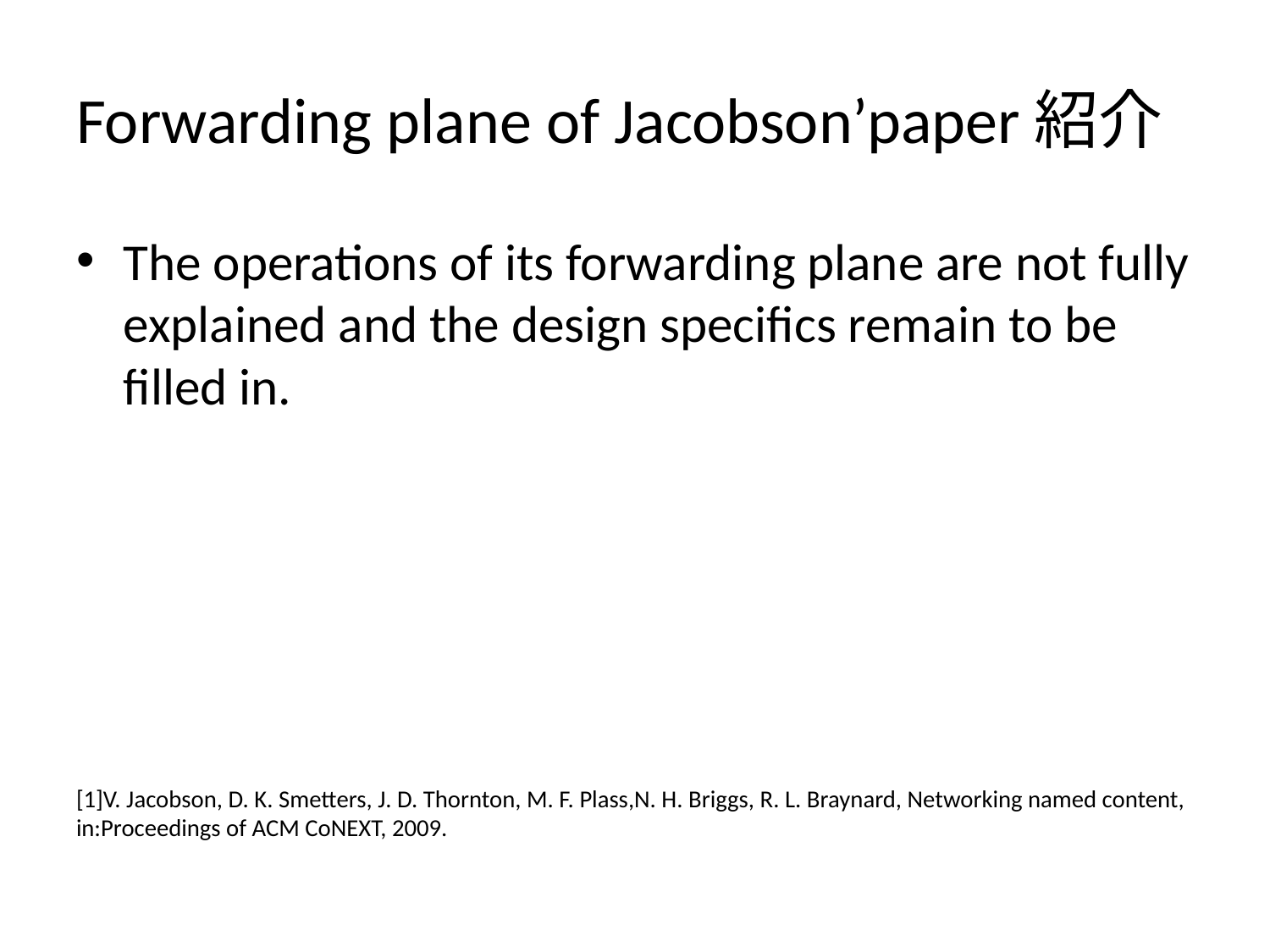

# Forwarding plane of Jacobson’paper紹介
The operations of its forwarding plane are not fully explained and the design specifics remain to be filled in.

[1]V. Jacobson, D. K. Smetters, J. D. Thornton, M. F. Plass,N. H. Briggs, R. L. Braynard, Networking named content, in:Proceedings of ACM CoNEXT, 2009.